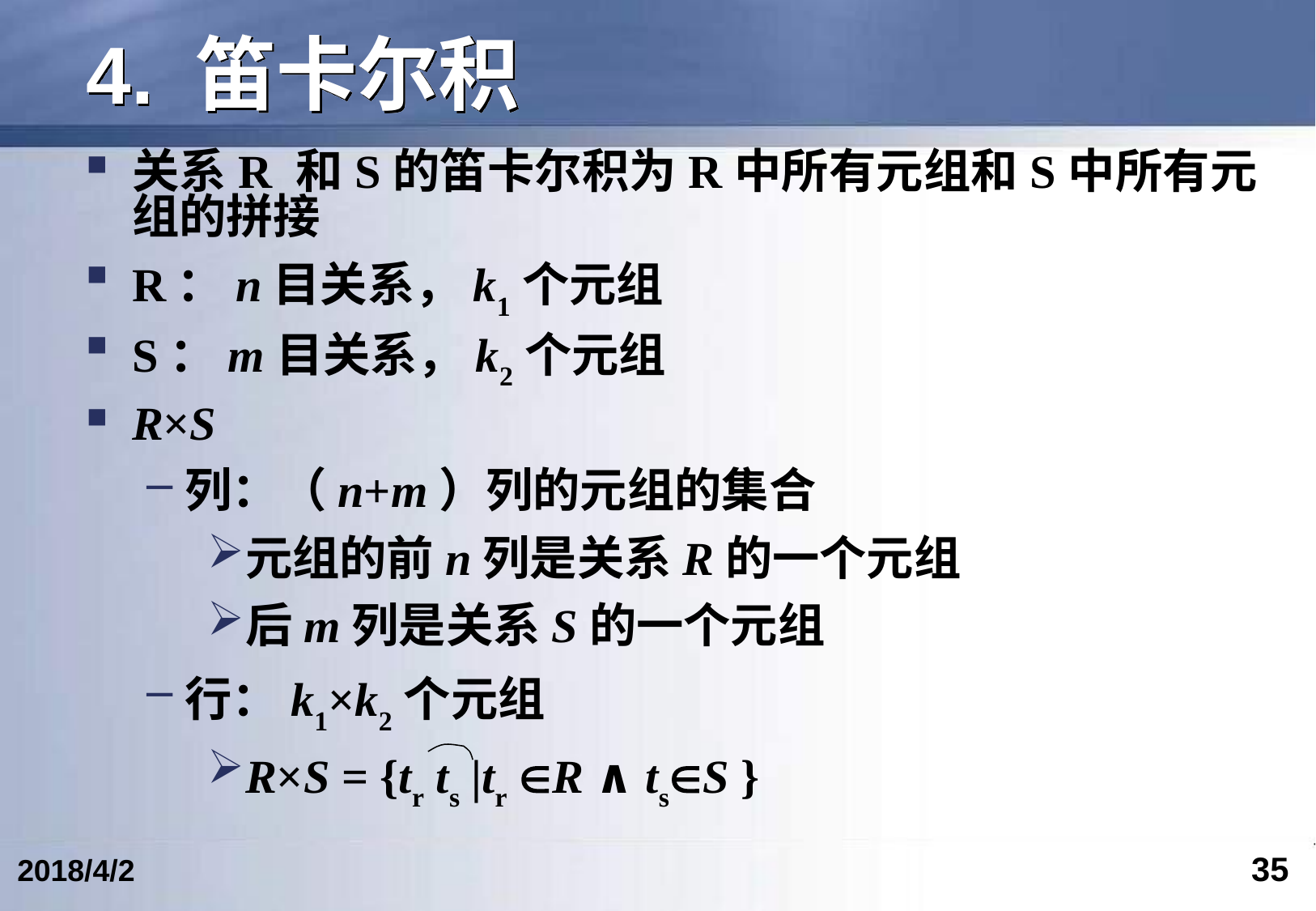

# 4. 笛卡尔积
关系R 和S的笛卡尔积为R中所有元组和S中所有元组的拼接
R：n目关系，k1个元组
S：m目关系，k2个元组
R×S
列：（n+m）列的元组的集合
元组的前n列是关系R的一个元组
后m列是关系S的一个元组
行：k1×k2个元组
R×S = {tr ts |tr ∈R ∧ ts∈S }

35
2018/4/2